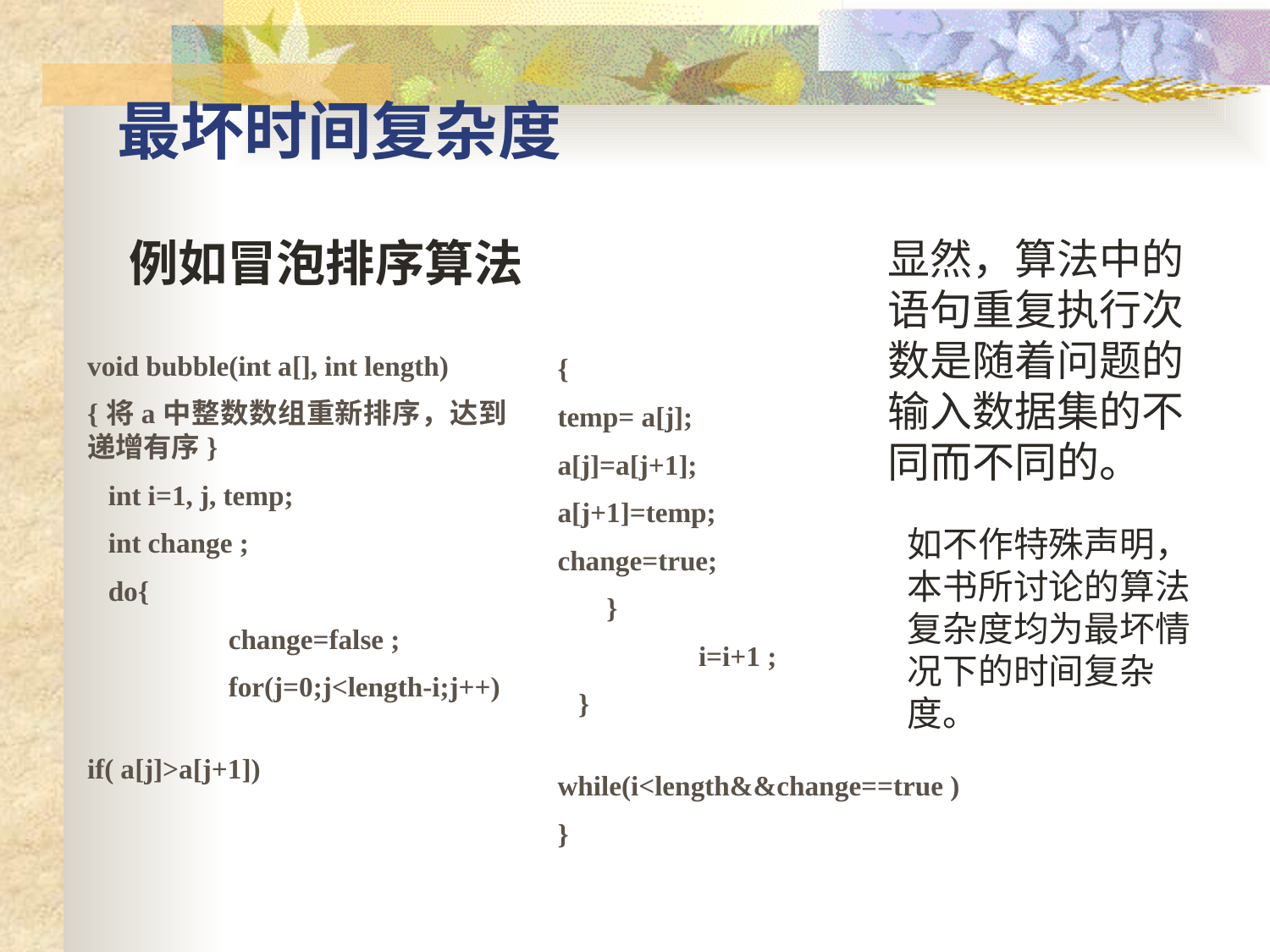

最坏时间复杂度
例如冒泡排序算法
显然，算法中的语句重复执行次数是随着问题的输入数据集的不同而不同的。
void bubble(int a[], int length)
{将a中整数数组重新排序，达到递增有序}
   int i=1, j, temp;
   int change ;
   do{
	  change=false ;
	  for(j=0;j<length-i;j++)
	  	if( a[j]>a[j+1])

{
temp= a[j];
a[j]=a[j+1];
a[j+1]=temp;
change=true;
       }
	  i=i+1 ;
   }
   while(i<length&&change==true )
}
如不作特殊声明，本书所讨论的算法复杂度均为最坏情况下的时间复杂度。